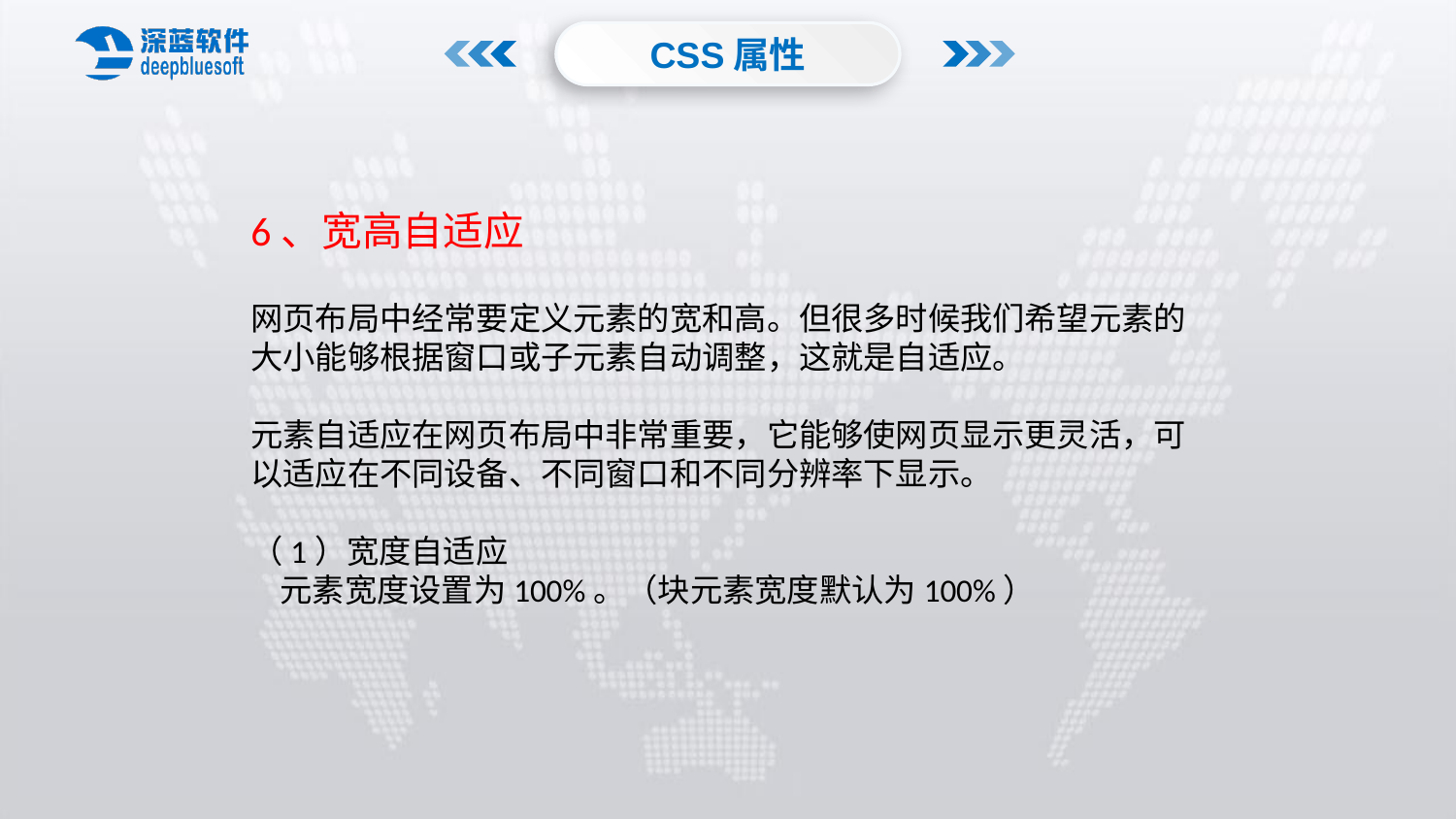

CSS属性

6、宽高自适应

网页布局中经常要定义元素的宽和高。但很多时候我们希望元素的大小能够根据窗口或子元素自动调整，这就是自适应。

元素自适应在网页布局中非常重要，它能够使网页显示更灵活，可以适应在不同设备、不同窗口和不同分辨率下显示。

（1）宽度自适应
   元素宽度设置为100%。（块元素宽度默认为100%）